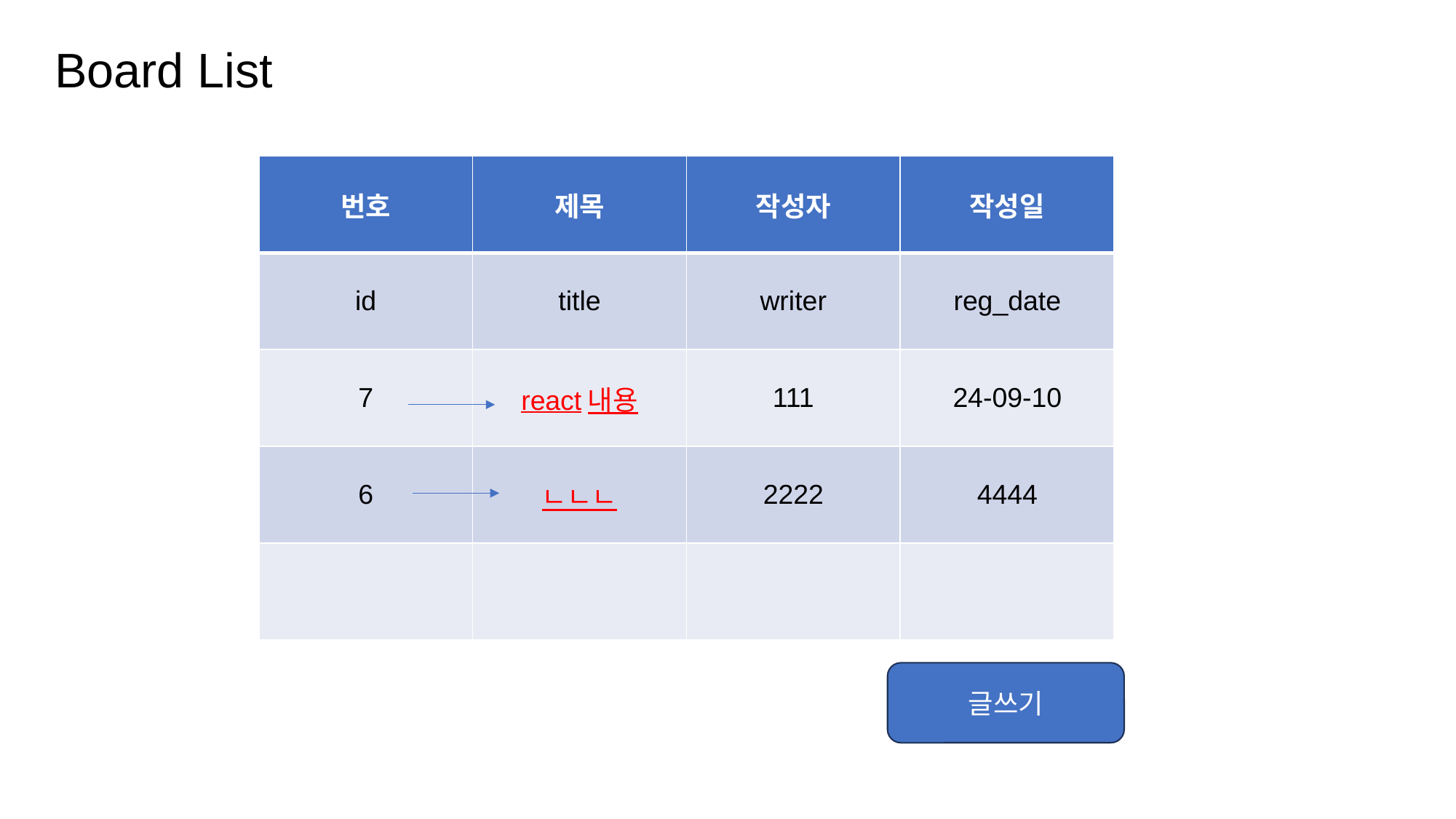

Board List
| 번호 | 제목 | 작성자 | 작성일 |
| --- | --- | --- | --- |
| id | title | writer | reg\_date |
| 7 | react내용 | 111 | 24-09-10 |
| 6 | ㄴㄴㄴ | 2222 | 4444 |
|  |  |  |  |
글쓰기